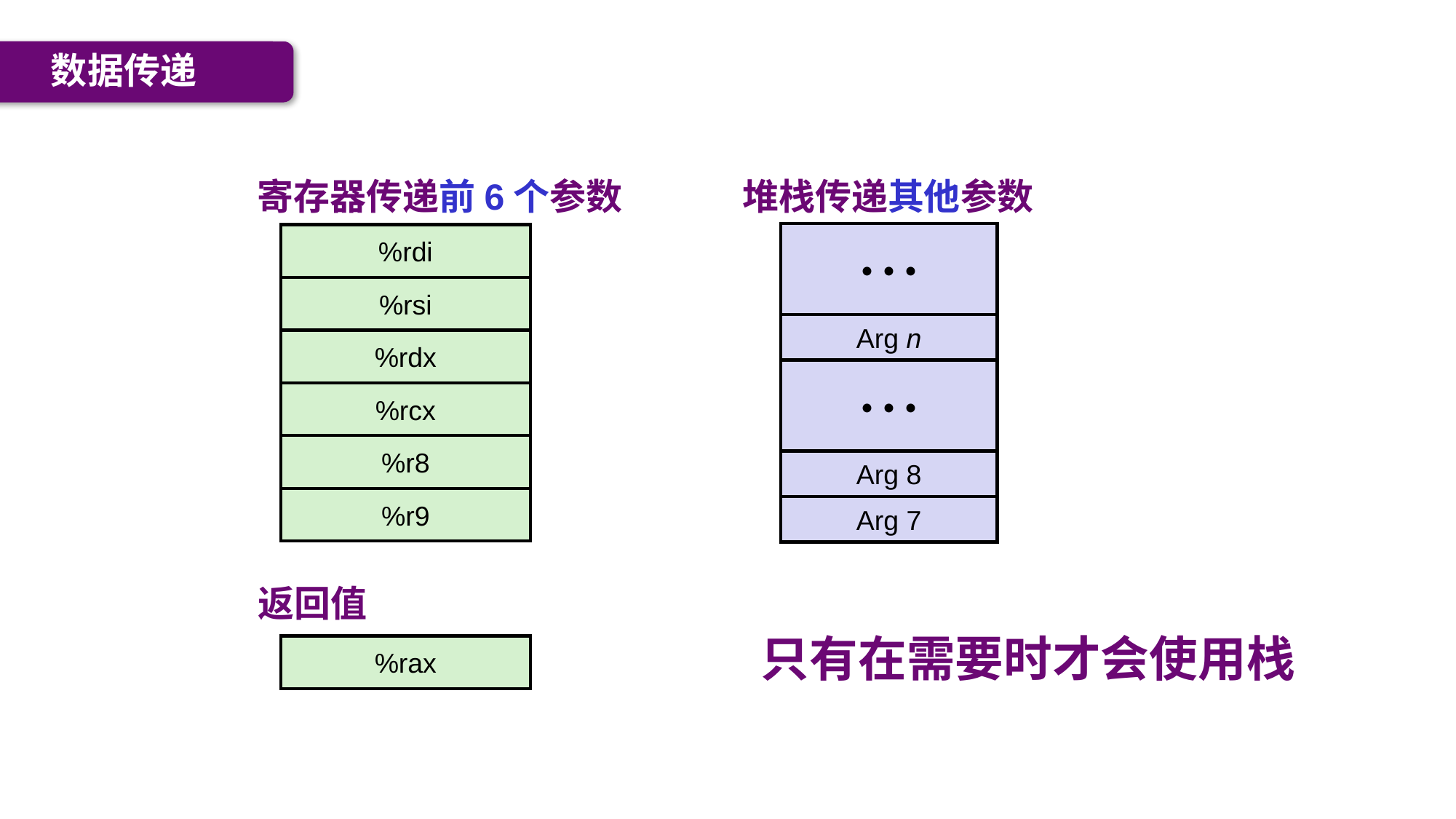

数据传递

寄存器传递前6个参数
堆栈传递其他参数
• • •
Arg n
• • •
Arg 8
Arg 7
%rdi
%rsi
%rdx
%rcx
%r8
%r9
%rax
返回值
只有在需要时才会使用栈